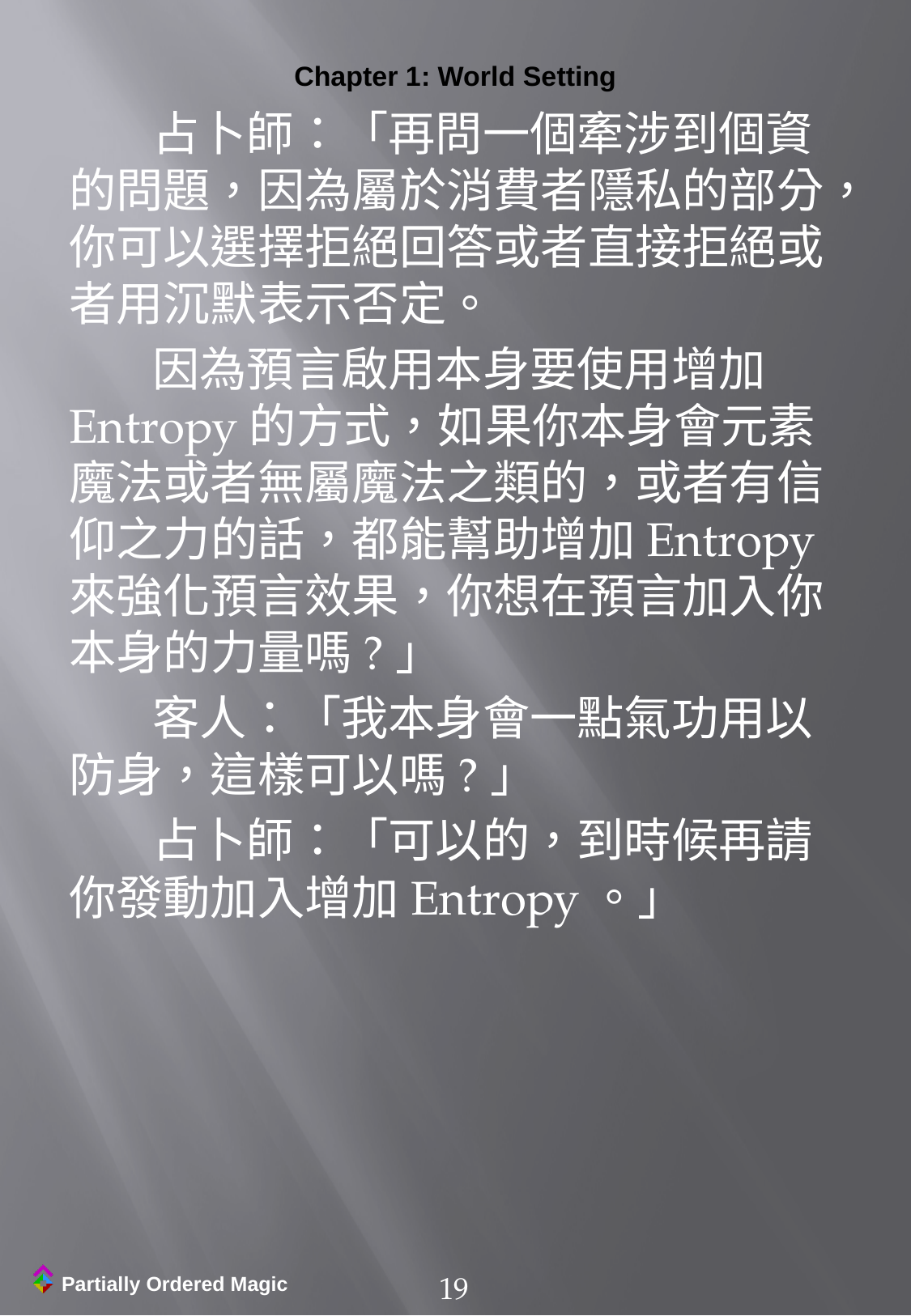

# Chapter 1: World Setting
占卜師：「再問一個牽涉到個資的問題，因為屬於消費者隱私的部分，你可以選擇拒絕回答或者直接拒絕或者用沉默表示否定。
因為預言啟用本身要使用增加Entropy的方式，如果你本身會元素魔法或者無屬魔法之類的，或者有信仰之力的話，都能幫助增加Entropy來強化預言效果，你想在預言加入你本身的力量嗎?」
客人：「我本身會一點氣功用以防身，這樣可以嗎?」
占卜師：「可以的，到時候再請你發動加入增加Entropy。」